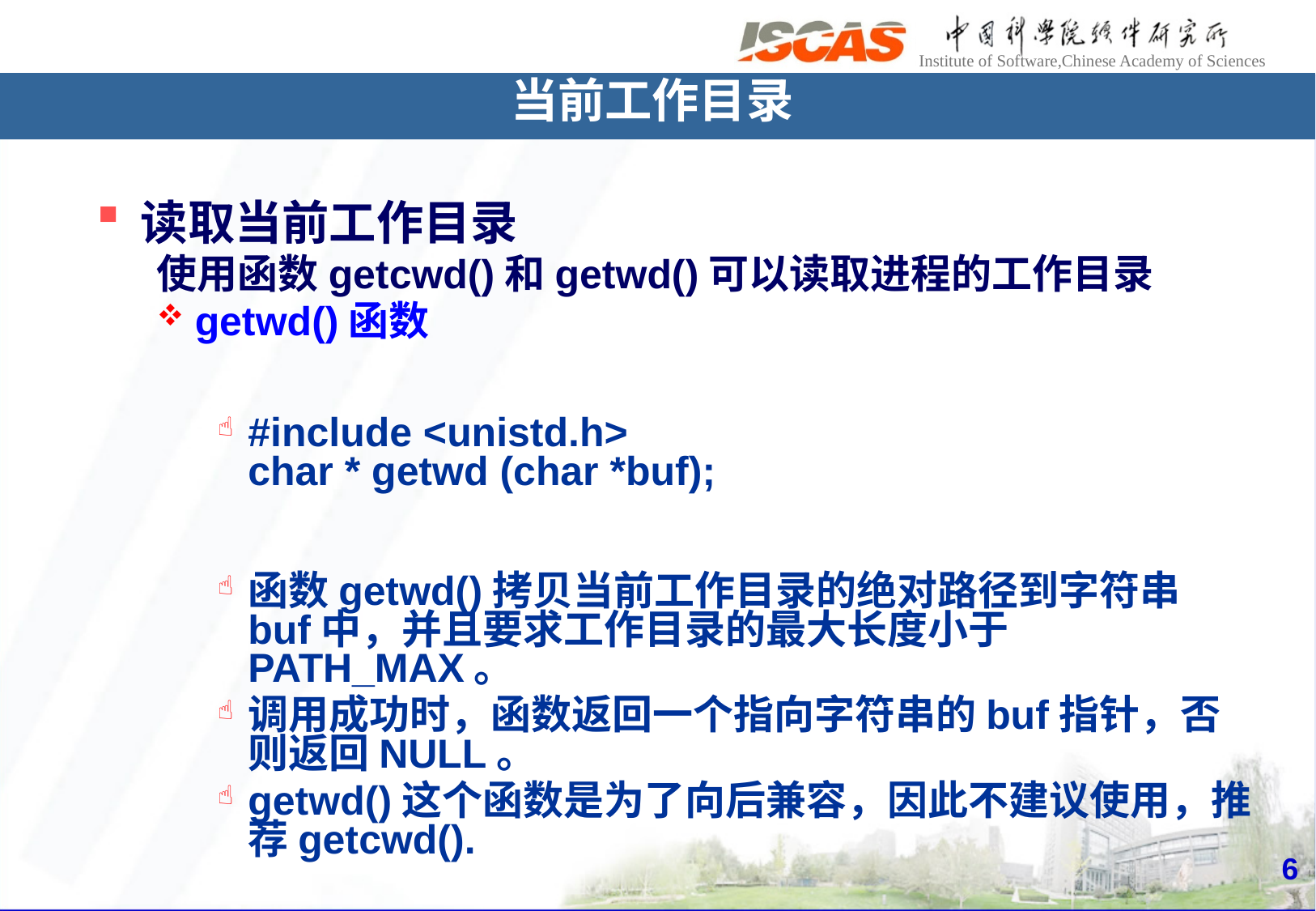

当前工作目录

 读取当前工作目录
使用函数getcwd()和getwd()可以读取进程的工作目录
getwd()函数

#include <unistd.h>
char * getwd (char *buf);

函数getwd()拷贝当前工作目录的绝对路径到字符串buf中，并且要求工作目录的最大长度小于PATH_MAX。
调用成功时，函数返回一个指向字符串的buf指针，否则返回NULL。
getwd()这个函数是为了向后兼容，因此不建议使用，推荐getcwd().
6